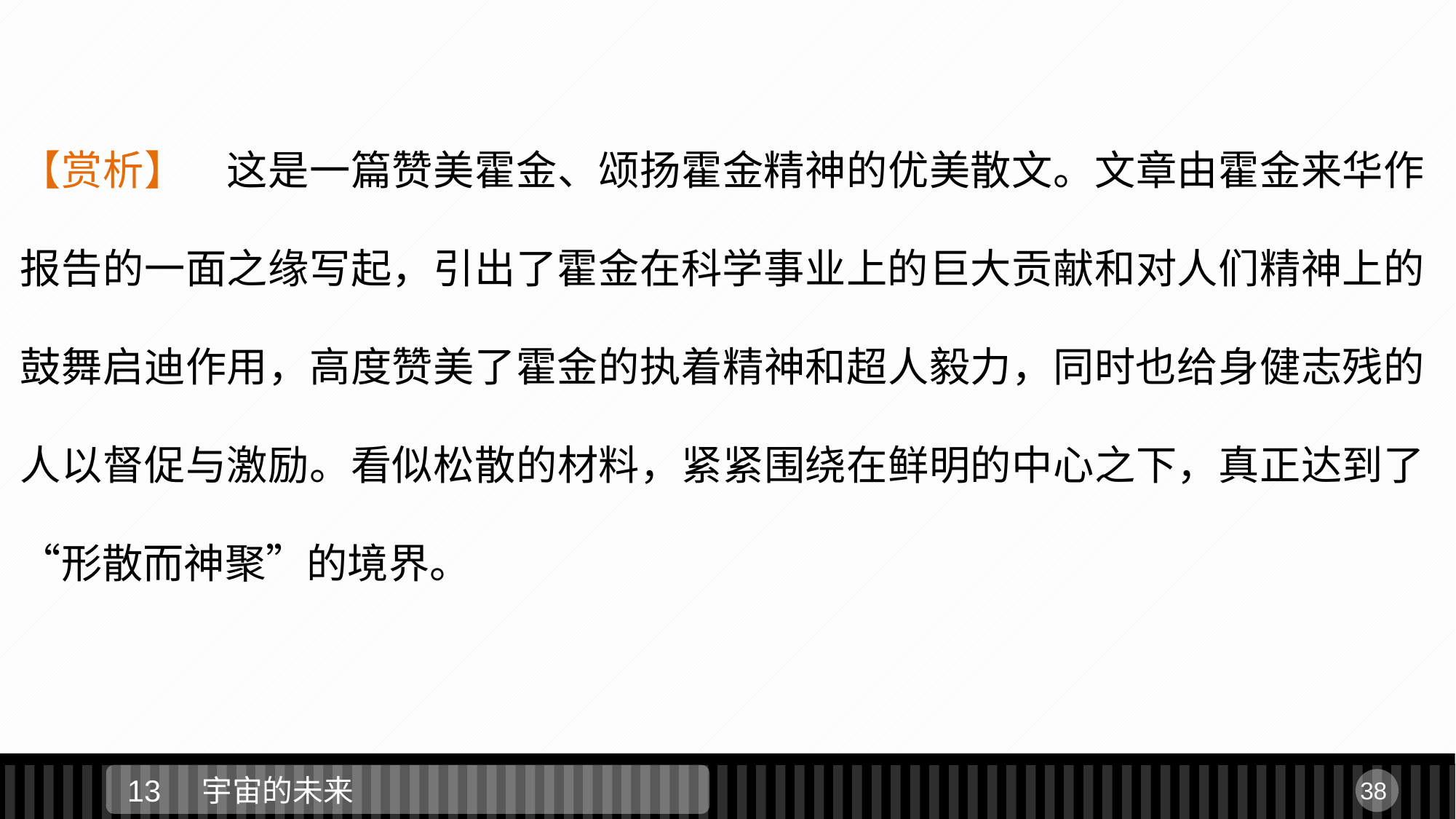

【赏析】　这是一篇赞美霍金、颂扬霍金精神的优美散文。文章由霍金来华作报告的一面之缘写起，引出了霍金在科学事业上的巨大贡献和对人们精神上的鼓舞启迪作用，高度赞美了霍金的执着精神和超人毅力，同时也给身健志残的人以督促与激励。看似松散的材料，紧紧围绕在鲜明的中心之下，真正达到了“形散而神聚”的境界。